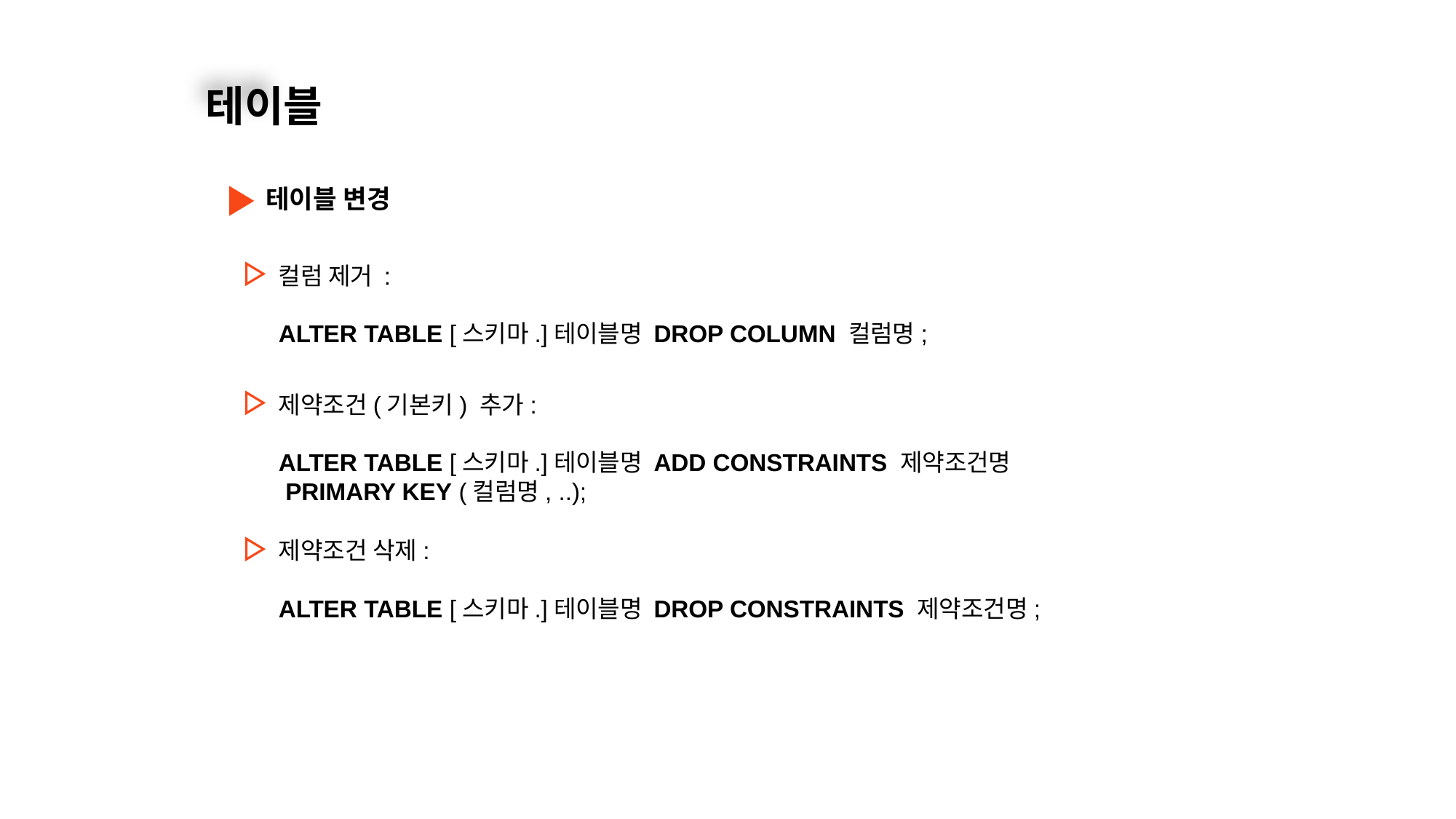

테이블

테이블 변경

컬럼 제거 :

ALTER TABLE [스키마.]테이블명 DROP COLUMN 컬럼명;

제약조건(기본키) 추가:

ALTER TABLE [스키마.]테이블명 ADD CONSTRAINTS 제약조건명
 PRIMARY KEY (컬럼명, ..);

제약조건 삭제:

ALTER TABLE [스키마.]테이블명 DROP CONSTRAINTS 제약조건명;